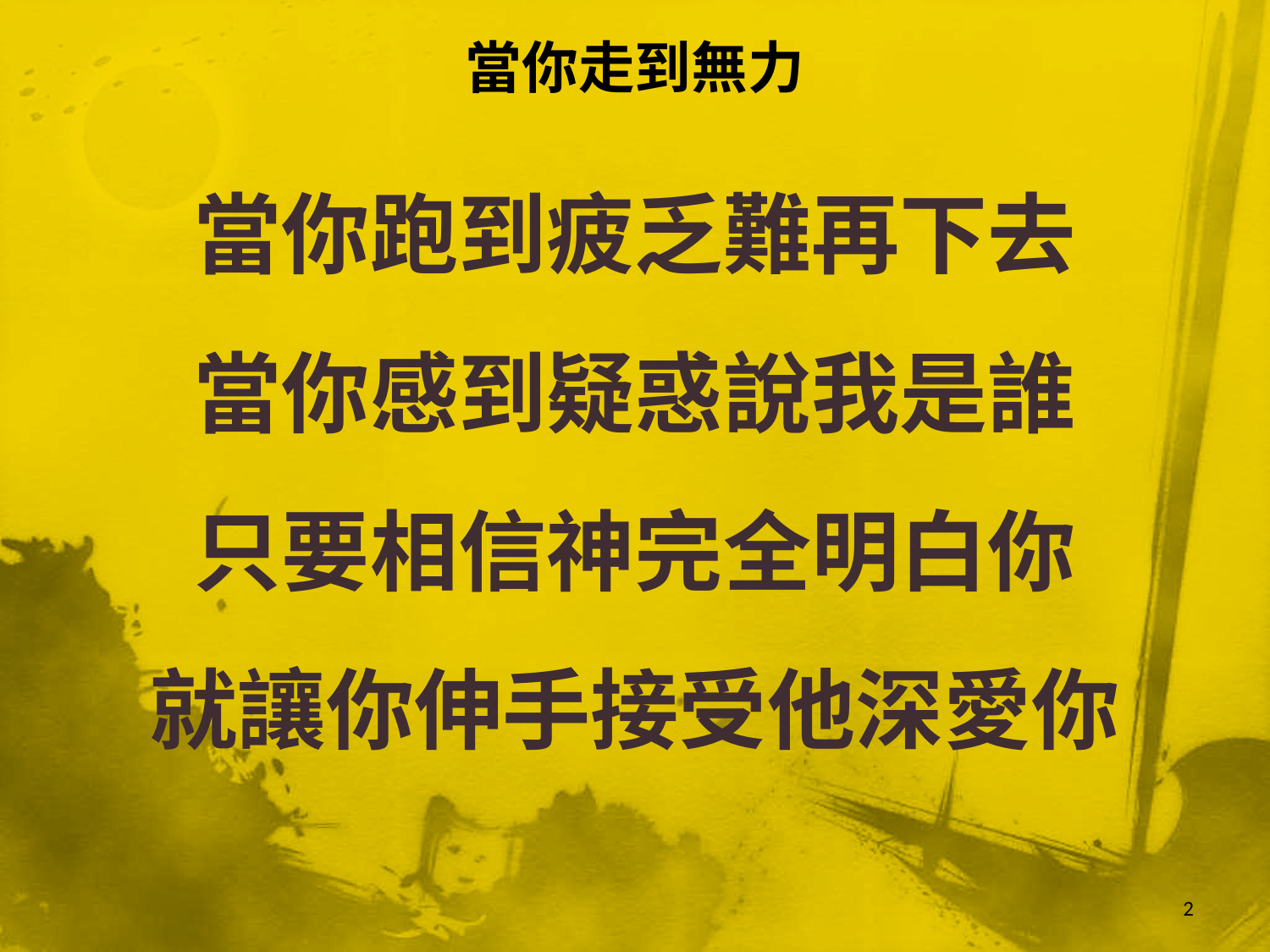

# 當你走到無力
當你跑到疲乏難再下去
當你感到疑惑說我是誰
只要相信神完全明白你
就讓你伸手接受他深愛你
2